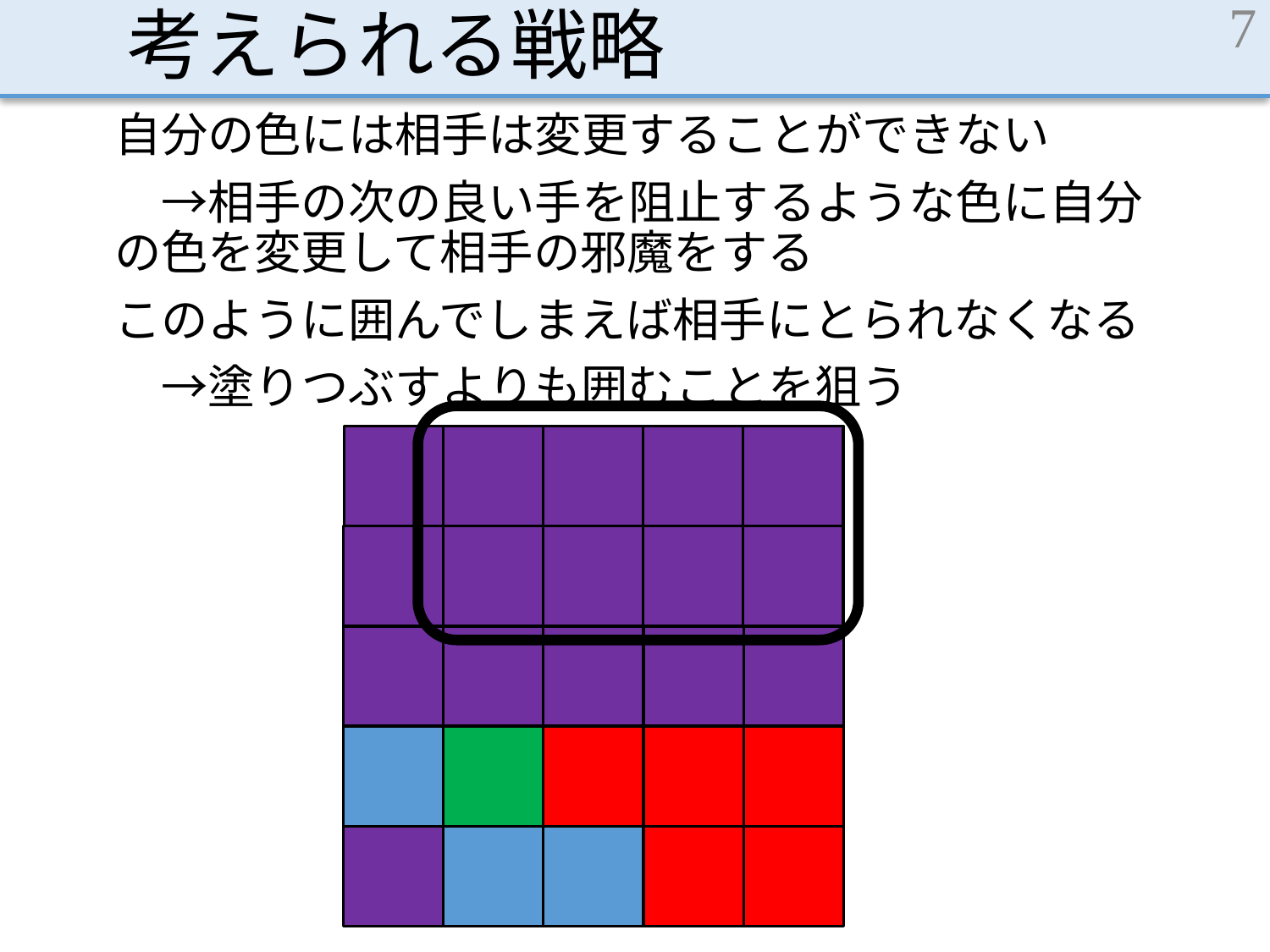

# 考えられる戦略
7
自分の色には相手は変更することができない
　→相手の次の良い手を阻止するような色に自分の色を変更して相手の邪魔をする
このように囲んでしまえば相手にとられなくなる
　→塗りつぶすよりも囲むことを狙う